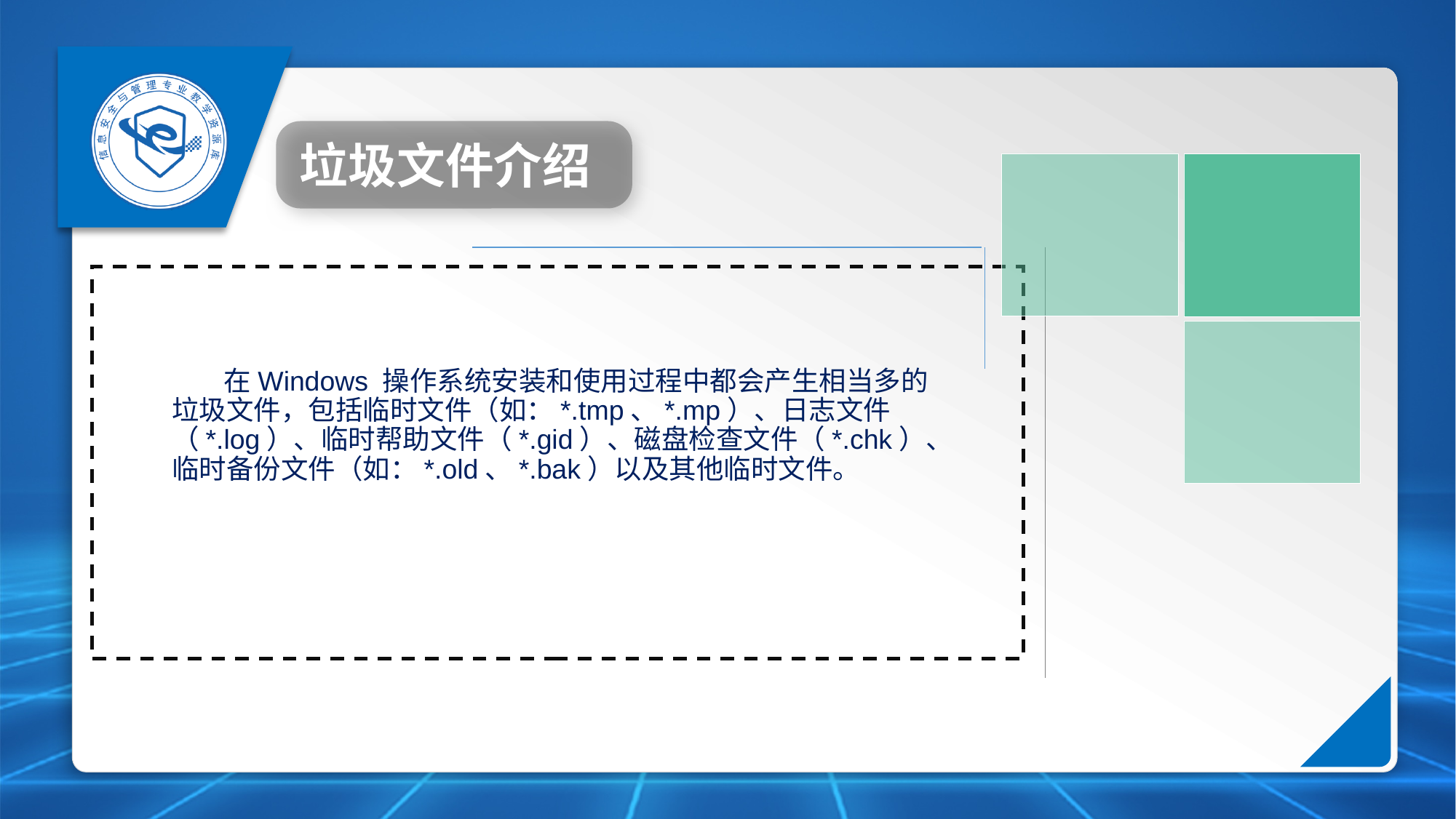

垃圾文件介绍

   在Windows 操作系统安装和使用过程中都会产生相当多的垃圾文件，包括临时文件（如：*.tmp、*.mp）、日志文件（*.log）、临时帮助文件（*.gid）、磁盘检查文件（*.chk）、临时备份文件（如：*.old、*.bak）以及其他临时文件。